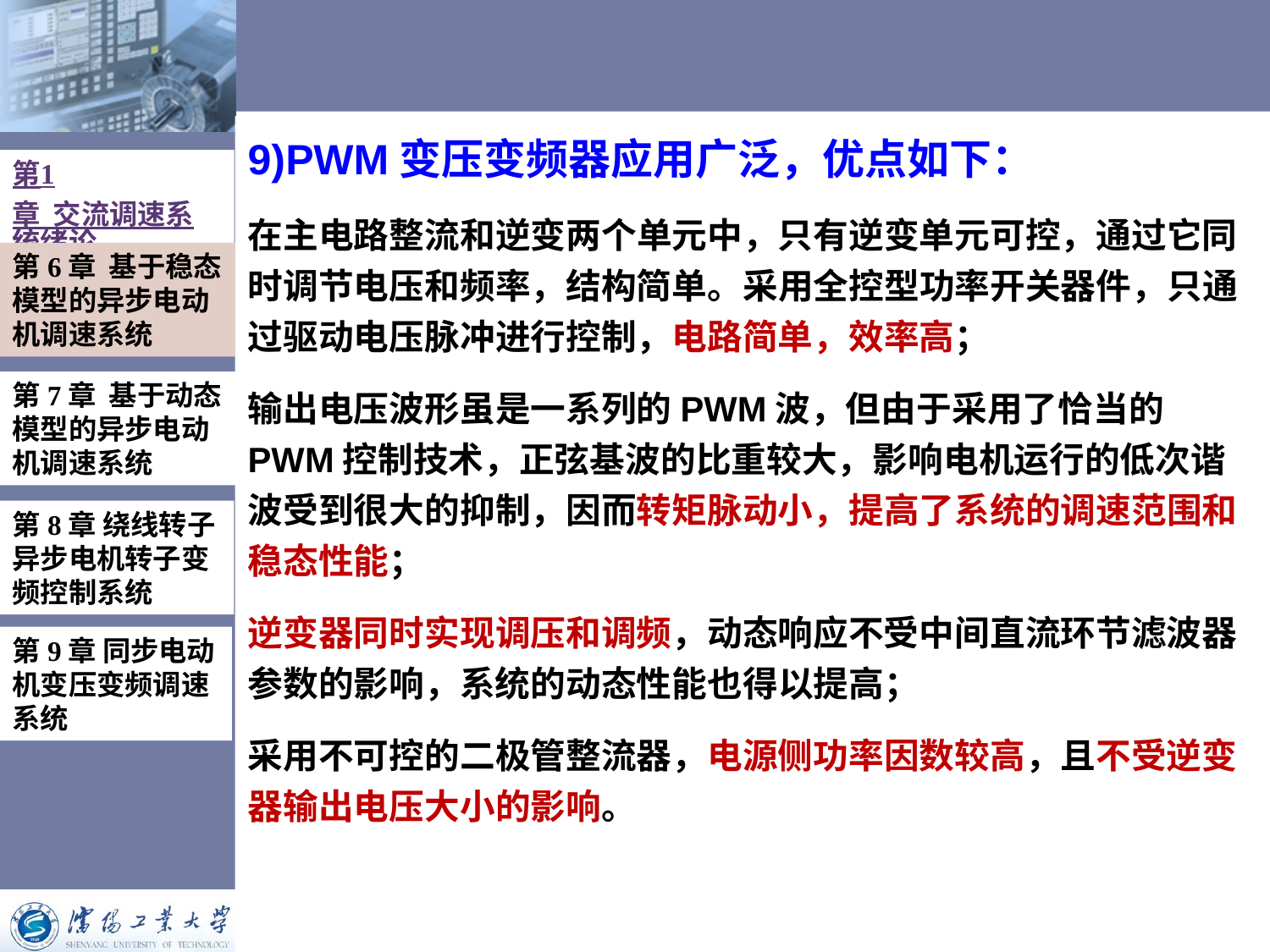

9)PWM变压变频器应用广泛，优点如下：
在主电路整流和逆变两个单元中，只有逆变单元可控，通过它同时调节电压和频率，结构简单。采用全控型功率开关器件，只通过驱动电压脉冲进行控制，电路简单，效率高；
输出电压波形虽是一系列的PWM波，但由于采用了恰当的PWM控制技术，正弦基波的比重较大，影响电机运行的低次谐波受到很大的抑制，因而转矩脉动小，提高了系统的调速范围和稳态性能；
逆变器同时实现调压和调频，动态响应不受中间直流环节滤波器参数的影响，系统的动态性能也得以提高；
采用不可控的二极管整流器，电源侧功率因数较高，且不受逆变器输出电压大小的影响。

第1章  交流调速系统绪论
第6章  基于稳态模型的异步电动机调速系统
第7章  基于动态模型的异步电动机调速系统
第8章 绕线转子异步电机转子变频控制系统
第9章 同步电动机变压变频调速系统